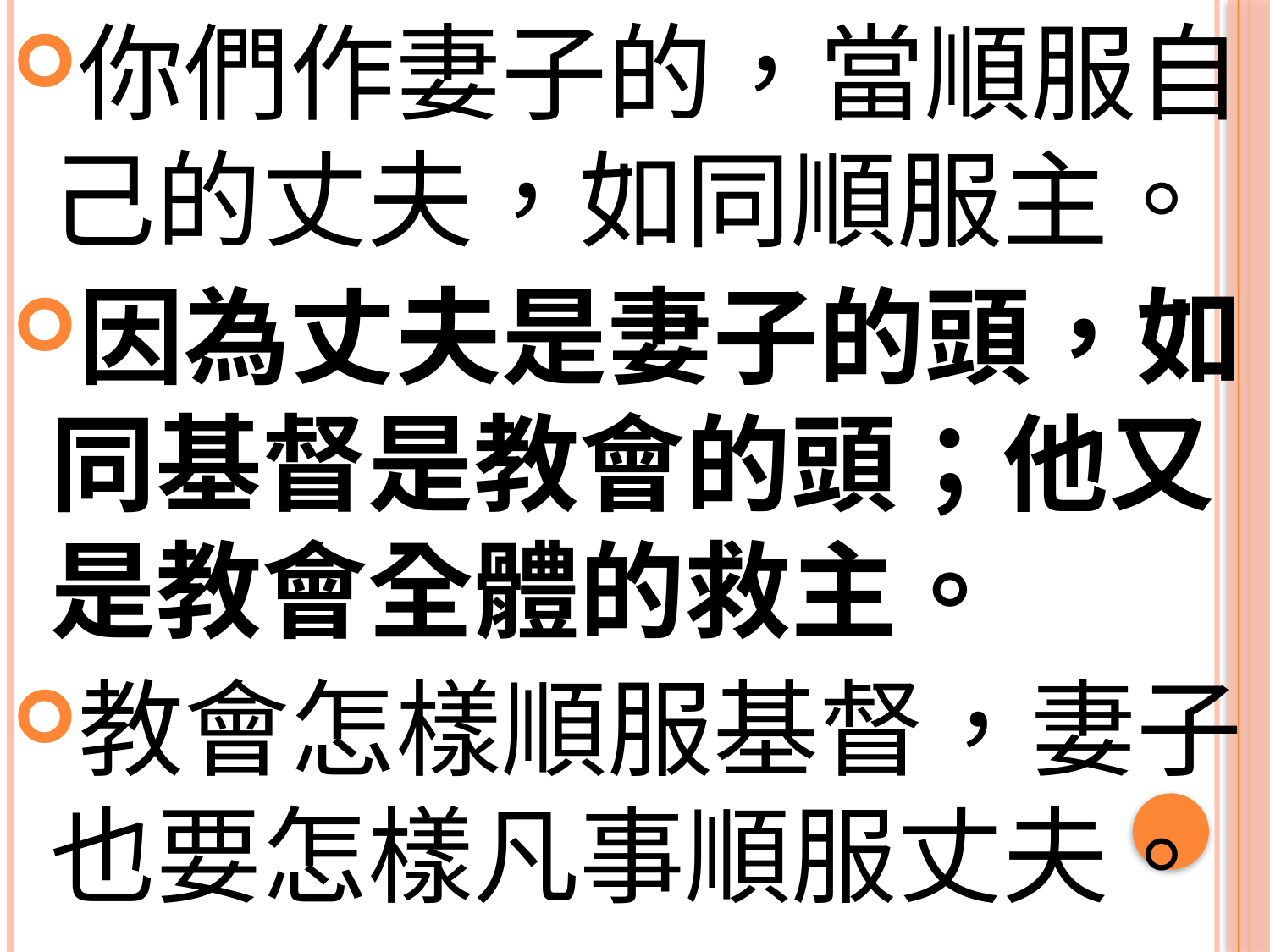

你們作妻子的，當順服自己的丈夫，如同順服主。
因為丈夫是妻子的頭，如同基督是教會的頭；他又是教會全體的救主。
教會怎樣順服基督，妻子也要怎樣凡事順服丈夫。